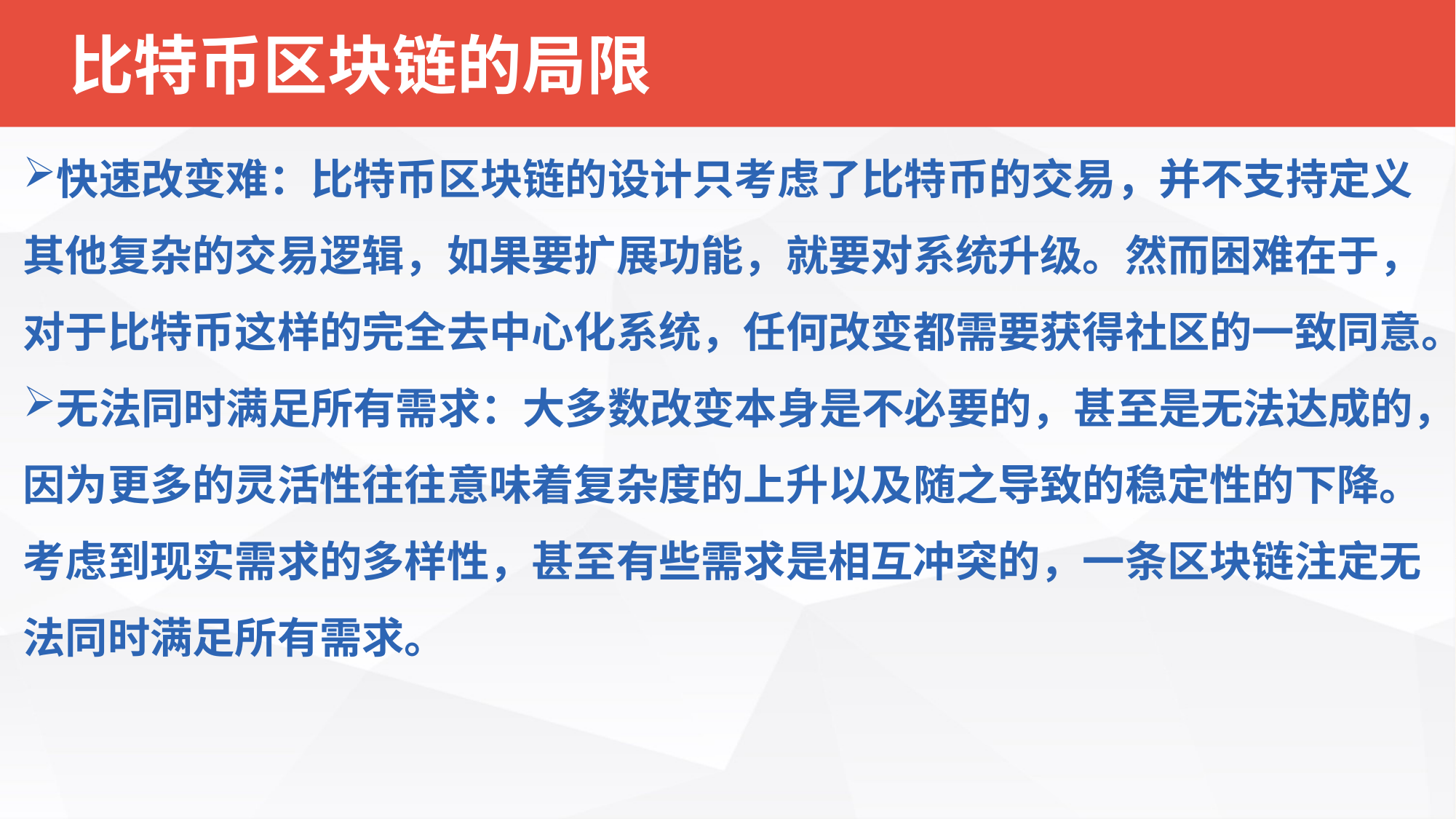

比特币区块链的局限
快速改变难：比特币区块链的设计只考虑了比特币的交易，并不支持定义其他复杂的交易逻辑，如果要扩展功能，就要对系统升级。然而困难在于，对于比特币这样的完全去中心化系统，任何改变都需要获得社区的一致同意。
无法同时满足所有需求：大多数改变本身是不必要的，甚至是无法达成的，因为更多的灵活性往往意味着复杂度的上升以及随之导致的稳定性的下降。考虑到现实需求的多样性，甚至有些需求是相互冲突的，一条区块链注定无法同时满足所有需求。